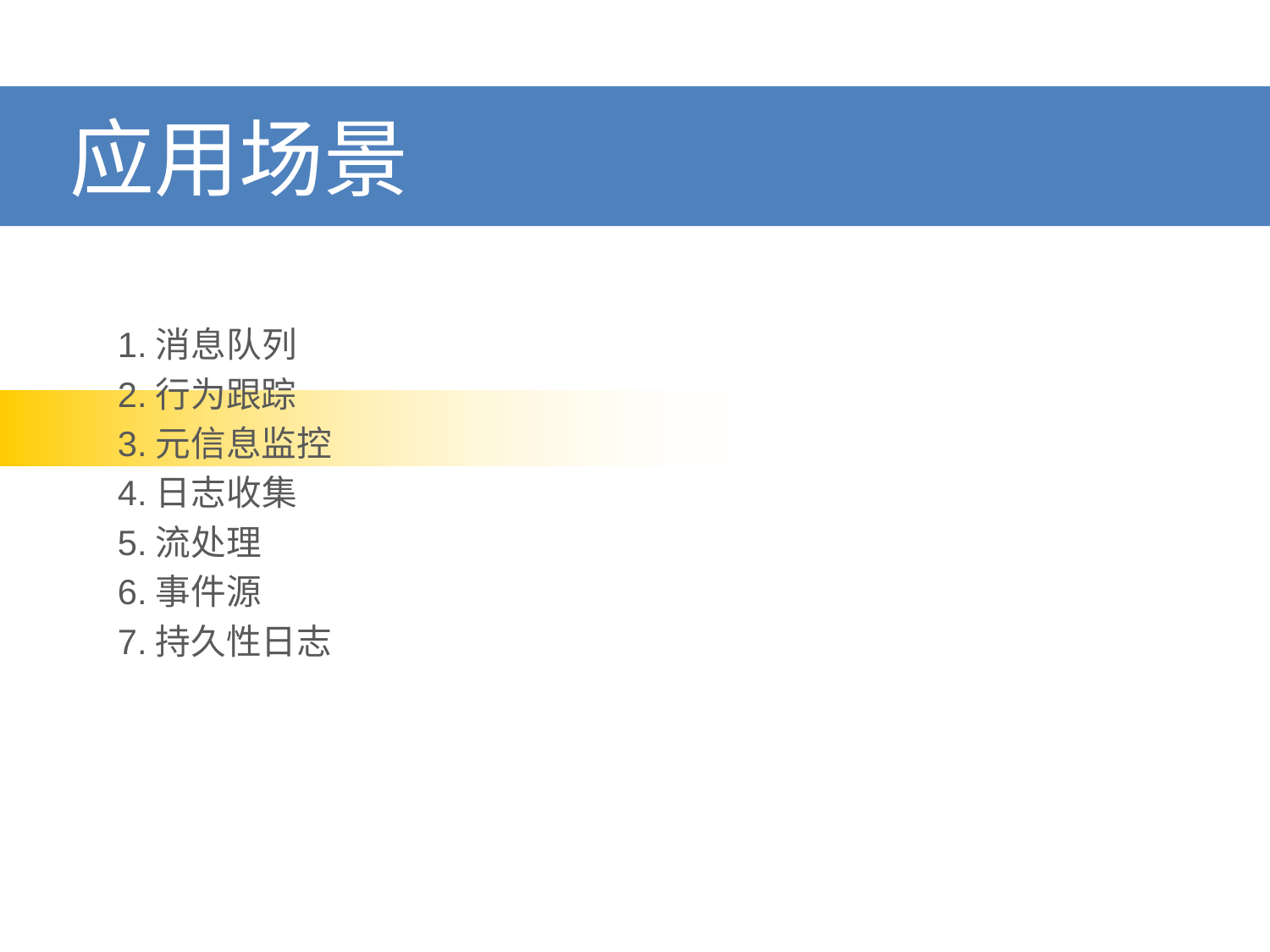

# 应用场景
1.消息队列
2.行为跟踪
3.元信息监控
4.日志收集
5.流处理
6.事件源
7.持久性日志